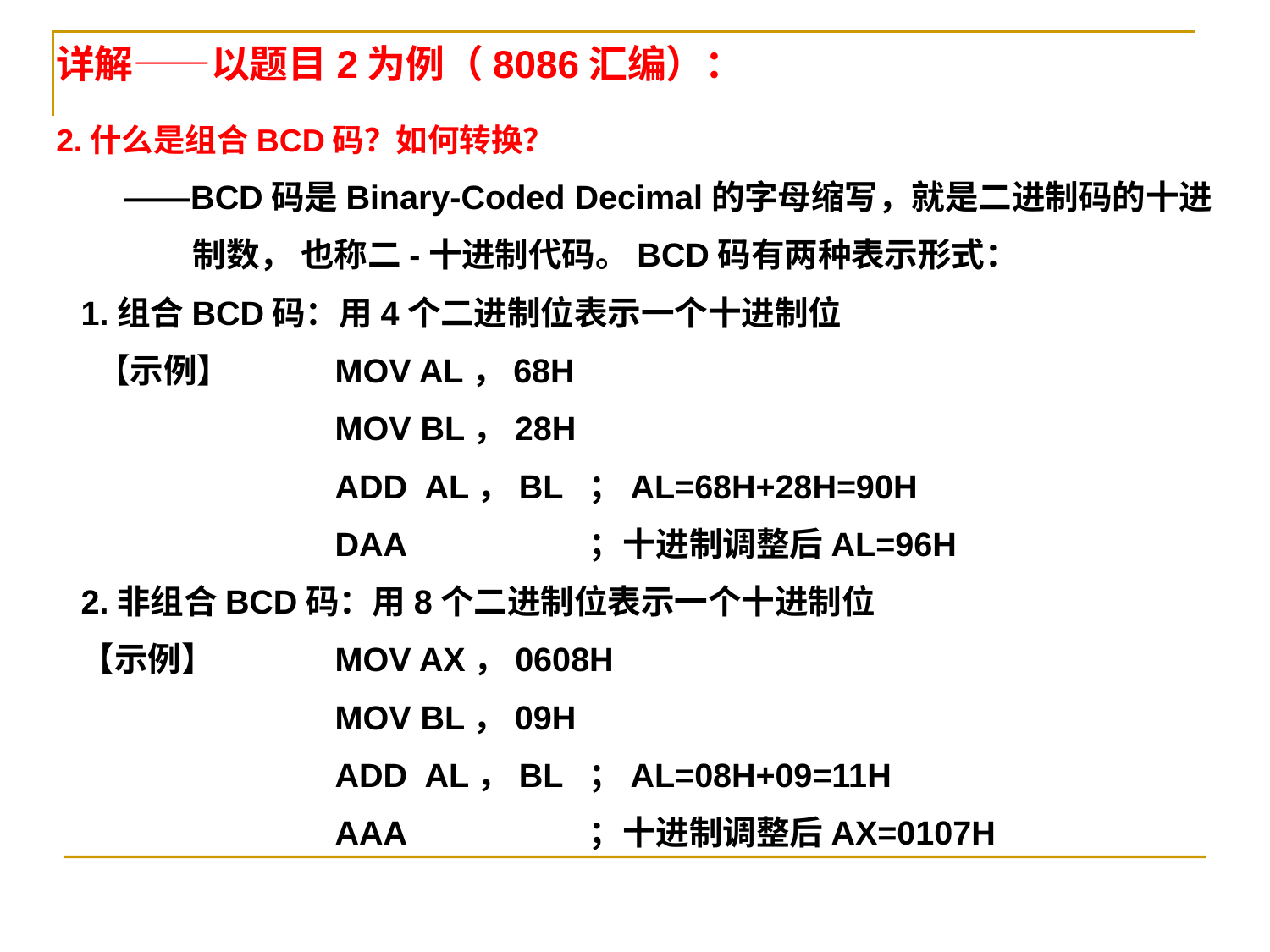

详解——以题目2为例（8086汇编）：
2.什么是组合BCD码？如何转换？
——BCD码是Binary-Coded Decimal的字母缩写，就是二进制码的十进制数， 也称二-十进制代码。BCD码有两种表示形式：
1.组合BCD码：用4个二进制位表示一个十进制位
 【示例】	MOV AL，68H 
		MOV BL，28H
      		ADD  AL，BL	；AL=68H+28H=90H
		DAA		；十进制调整后AL=96H
2.非组合BCD码：用8个二进制位表示一个十进制位
【示例】	MOV AX，0608H
		MOV BL，09H 
		ADD  AL，BL	；AL=08H+09=11H
		AAA		；十进制调整后AX=0107H